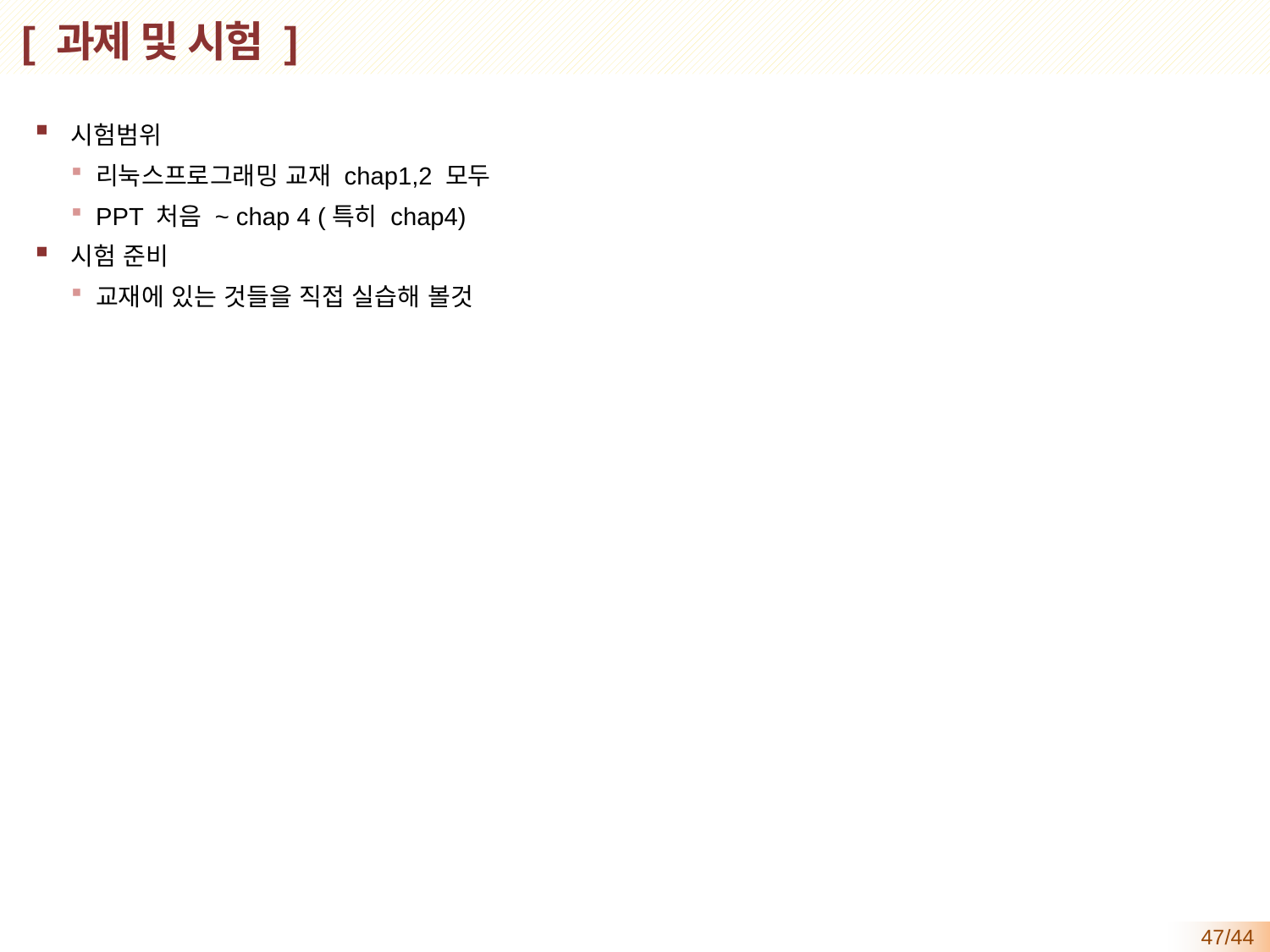

# [ 과제 및 시험 ]
시험범위
리눅스프로그래밍 교재 chap1,2 모두
PPT 처음 ~ chap 4 (특히 chap4)
시험 준비
교재에 있는 것들을 직접 실습해 볼것